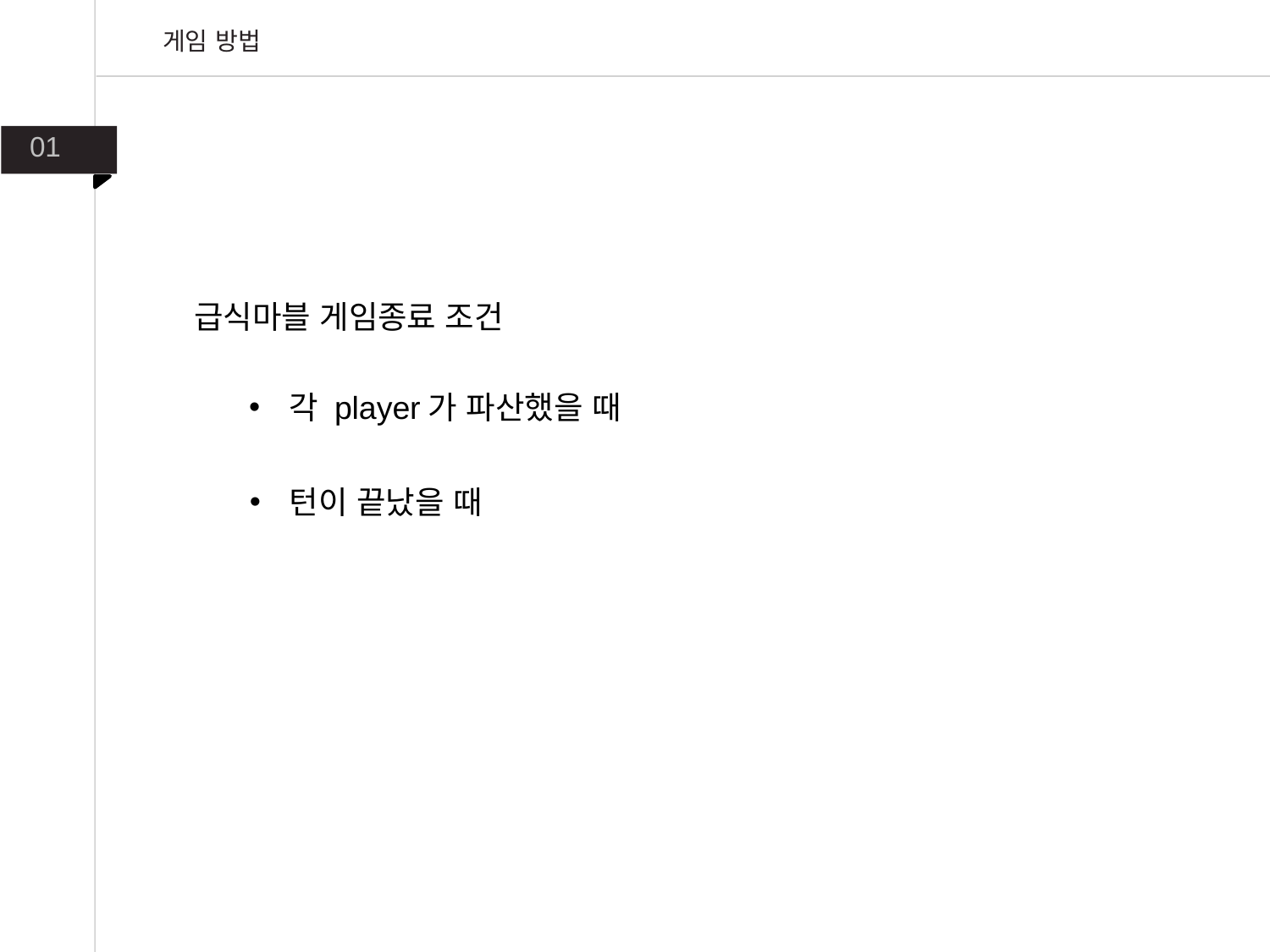

게임 방법
01

급식마블 게임종료 조건
각 player가 파산했을 때
턴이 끝났을 때